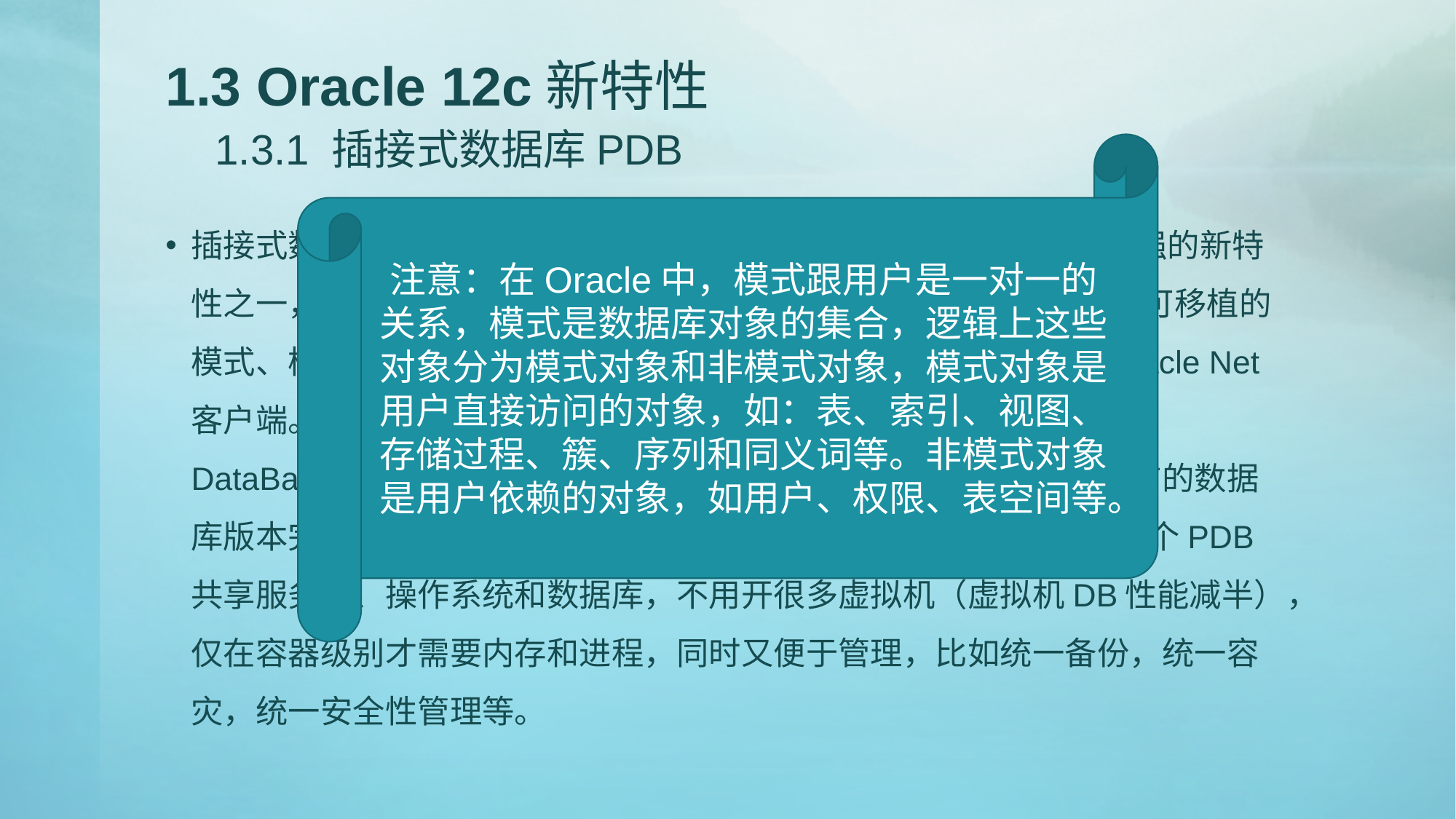

# 1.3 Oracle 12c新特性 1.3.1 插接式数据库PDB
注意：在Oracle中，模式跟用户是一对一的关系，模式是数据库对象的集合，逻辑上这些对象分为模式对象和非模式对象，模式对象是用户直接访问的对象，如：表、索引、视图、存储过程、簇、序列和同义词等。非模式对象是用户依赖的对象，如用户、权限、表空间等。
插接式数据库（Pluggable DataBase,PDB）是Oracle 12c最新最强的新特性之一，也称为多租户架构（Multitenant Architecture）。PDB是可移植的模式、模式对象和非模式对象的集合，作为单独的数据库呈现到Oracle Net客户端。一个或者多个PDB合成为容器数据库（Container DataBase,CDB）。它们对用户和应用程序是完全透明的，并与之前的数据库版本完全兼容。通过CDB方式建立的私有数据库云架构可以使多个PDB共享服务器、操作系统和数据库，不用开很多虚拟机（虚拟机DB性能减半），仅在容器级别才需要内存和进程，同时又便于管理，比如统一备份，统一容灾，统一安全性管理等。